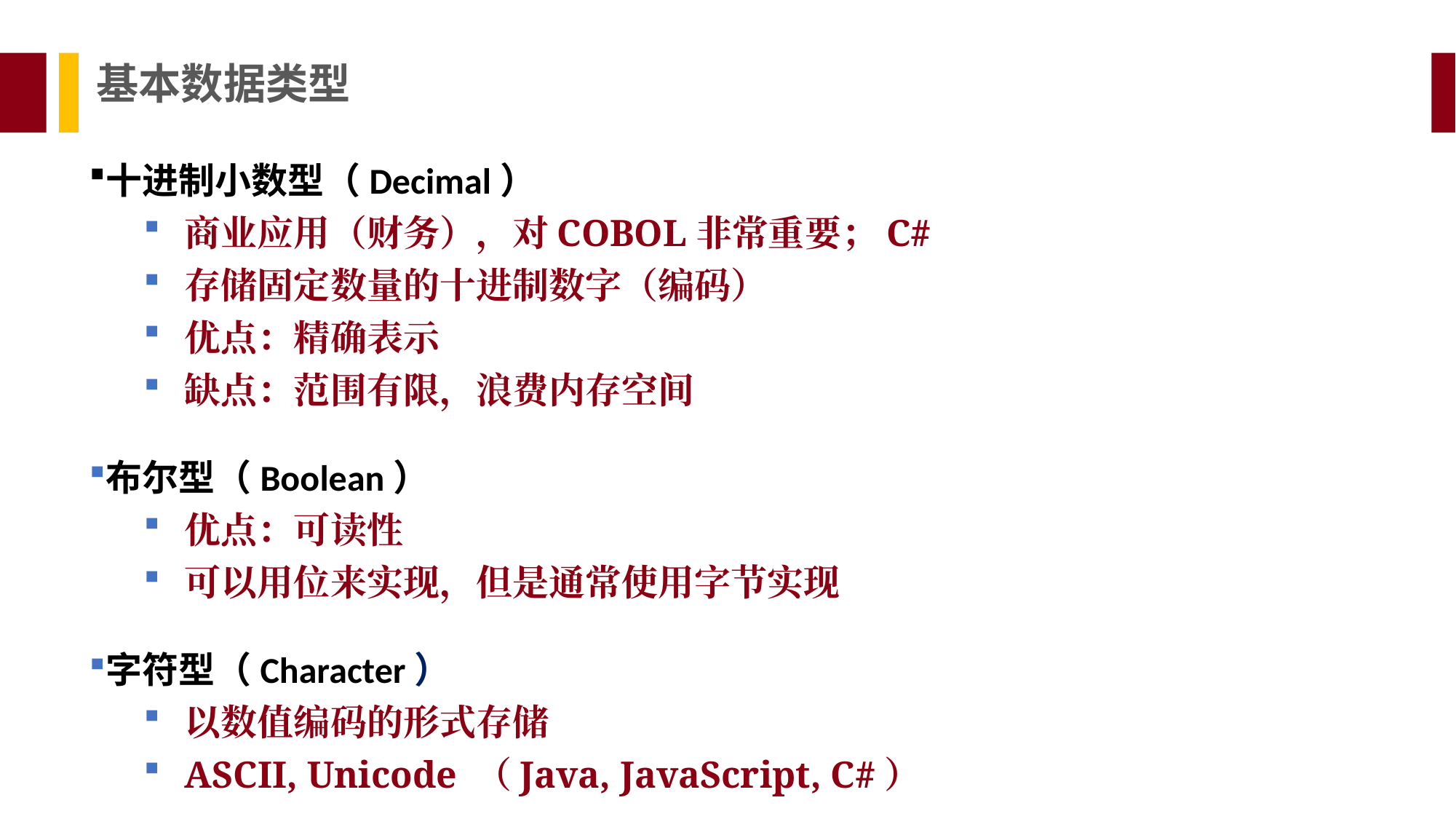

基本数据类型
十进制小数型（Decimal）
商业应用（财务），对COBOL非常重要；C#
存储固定数量的十进制数字（编码）
优点：精确表示
缺点：范围有限，浪费内存空间
布尔型（Boolean）
优点：可读性
可以用位来实现，但是通常使用字节实现
字符型（Character）
以数值编码的形式存储
ASCII, Unicode （Java, JavaScript, C#）